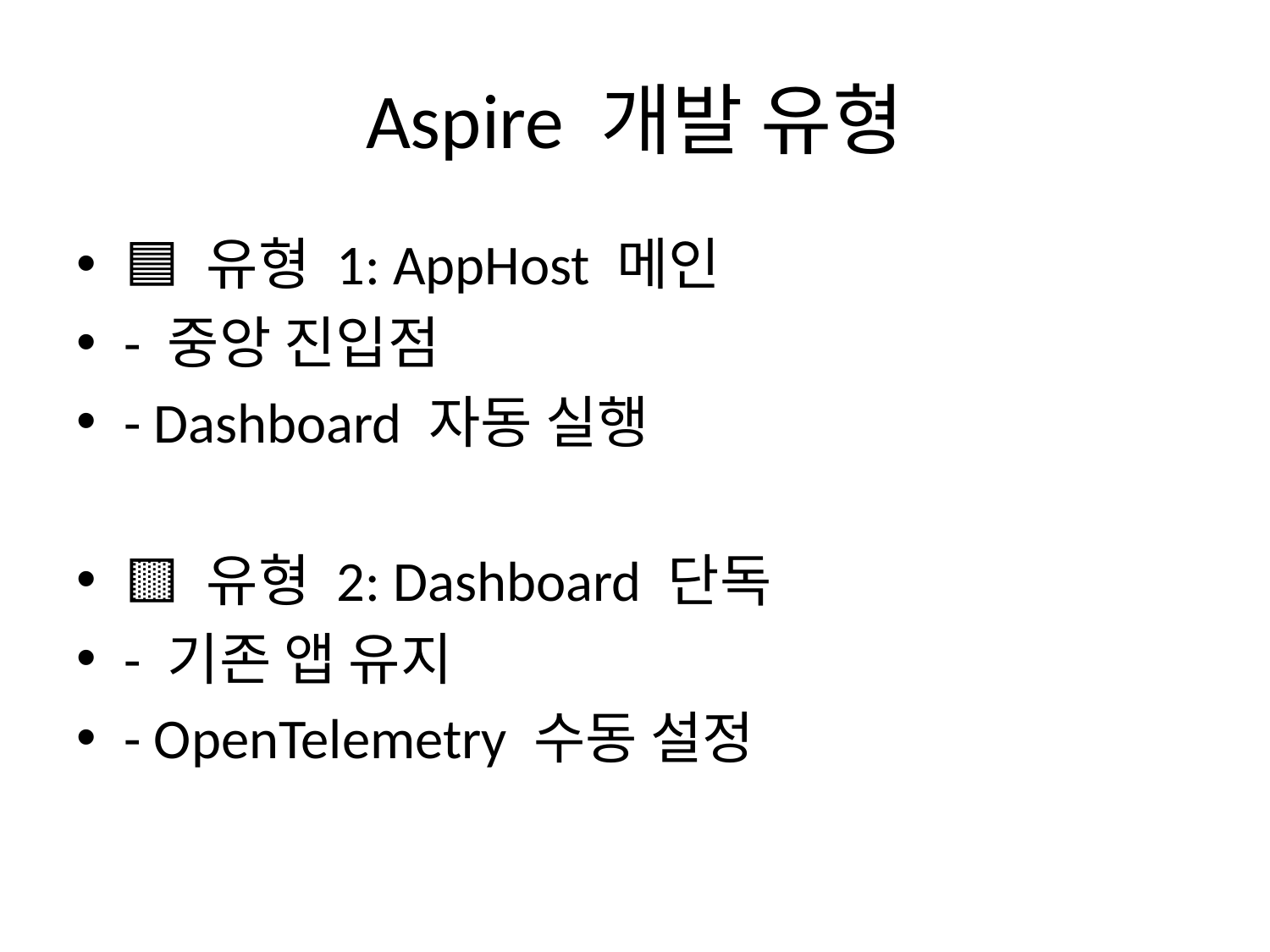

# Aspire 개발 유형
🟦 유형 1: AppHost 메인
- 중앙 진입점
- Dashboard 자동 실행

🟨 유형 2: Dashboard 단독
- 기존 앱 유지
- OpenTelemetry 수동 설정